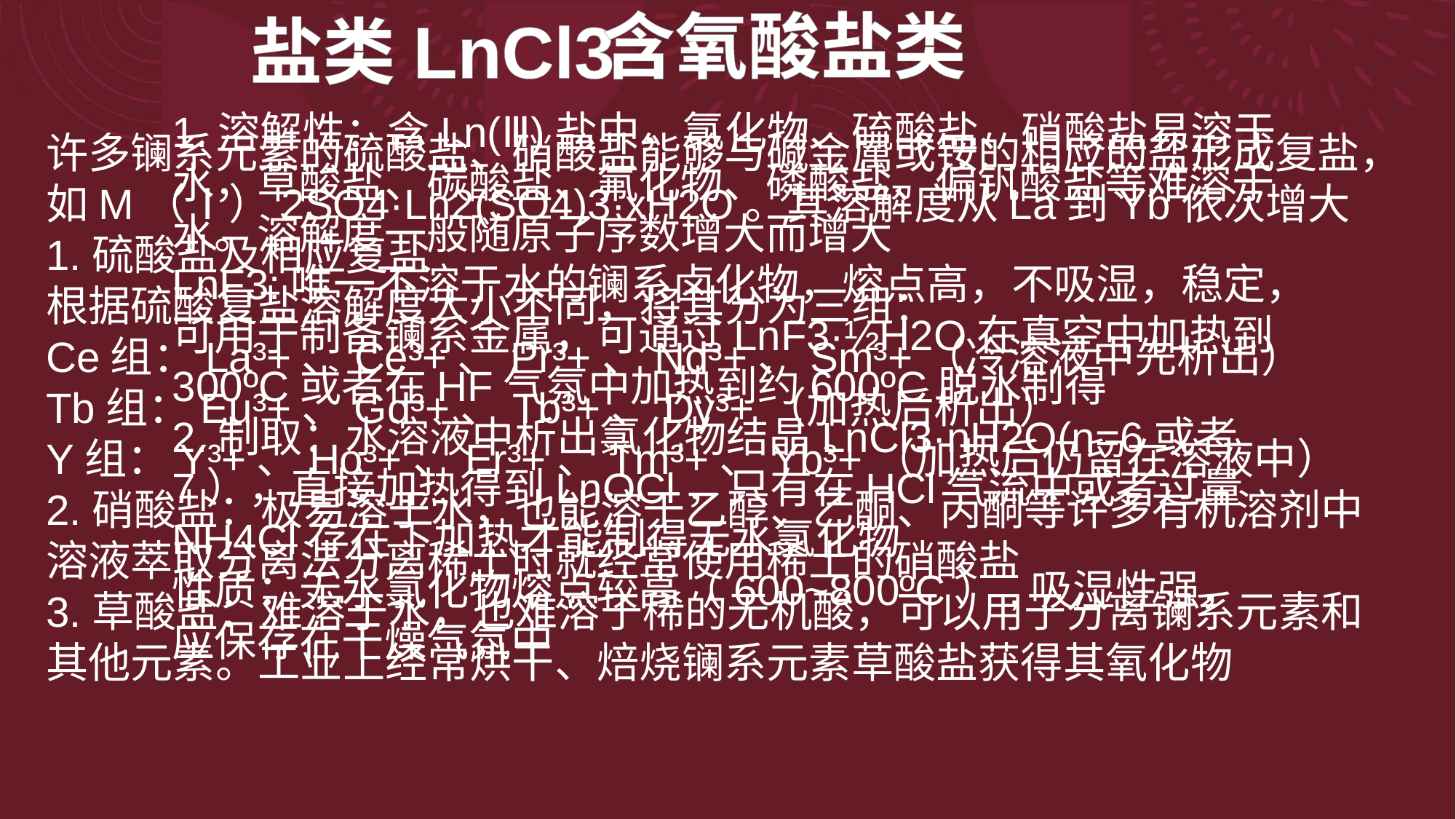

盐类LnCl3
含氧酸盐类
1.溶解性：含Ln(Ⅲ)盐中，氯化物、硫酸盐、硝酸盐易溶于水，草酸盐、碳酸盐、氟化物、磷酸盐、偏钒酸盐等难溶于水。溶解度一般随原子序数增大而增大
LnF3:唯一不溶于水的镧系卤化物，熔点高，不吸湿，稳定，可用于制备镧系金属，可通过LnF3·½H2O在真空中加热到300ºC或者在HF气氛中加热到约600ºC脱水制得
2.制取：水溶液中析出氯化物结晶LnCl3·nH2O(n=6或者7），直接加热得到LnOCl，只有在HCl气流中或者过量NH4Cl存在下加热才能制得无水氯化物
性质：无水氯化物熔点较高（600~800ºC）,吸湿性强，应保存在干燥气氛中
许多镧系元素的硫酸盐、硝酸盐能够与碱金属或铵的相应的盐形成复盐，如M（Ⅰ）2SO4·Ln2(SO4)3·xH2O。其溶解度从La到Yb依次增大
1.硫酸盐及相应复盐
根据硫酸复盐溶解度大小不同，将其分为三组：
Ce组：La³+、Ce³+、Pr³+、Nd³+、Sm³+（冷溶液中先析出）
Tb组：Eu³+、Gd³+、Tb³+、Dy³+（加热后析出）
Y组：Y³+、Ho³+、Er³+、Tm³+、Yb³+（加热后仍留在溶液中）
2.硝酸盐：极易溶于水，也能溶于乙醇、乙酮、丙酮等许多有机溶剂中
溶液萃取分离法分离稀土时就经常使用稀土的硝酸盐
3.草酸盐：难溶于水，也难溶于稀的无机酸，可以用于分离镧系元素和其他元素。工业上经常烘干、焙烧镧系元素草酸盐获得其氧化物